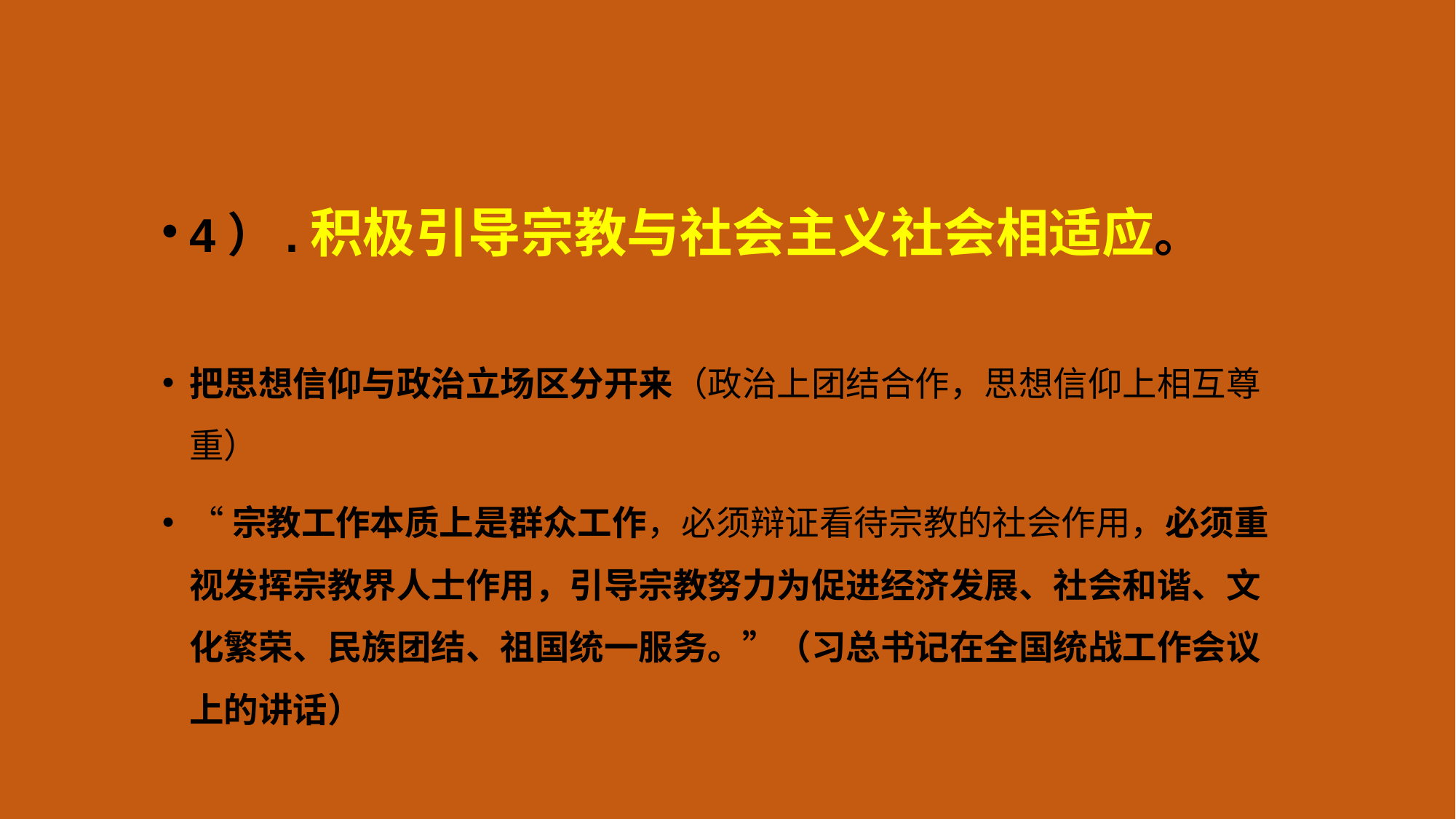

#
4）.积极引导宗教与社会主义社会相适应。

把思想信仰与政治立场区分开来（政治上团结合作，思想信仰上相互尊重）
“宗教工作本质上是群众工作，必须辩证看待宗教的社会作用，必须重视发挥宗教界人士作用，引导宗教努力为促进经济发展、社会和谐、文化繁荣、民族团结、祖国统一服务。”（习总书记在全国统战工作会议上的讲话）